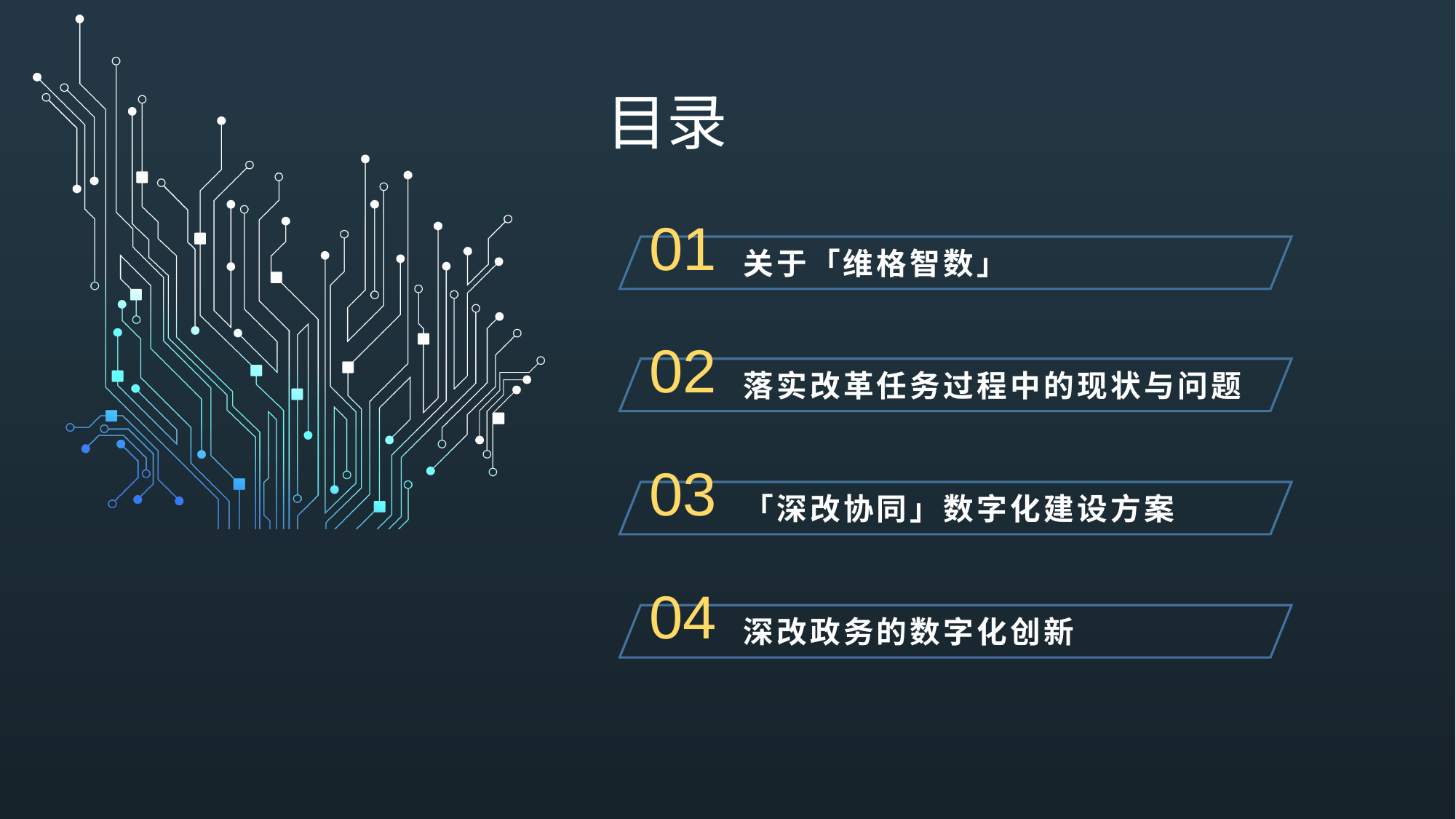

目录
01

# 关于「维格智数」
02

落实改革任务过程中的现状与问题
03

「深改协同」数字化建设方案
04

深改政务的数字化创新